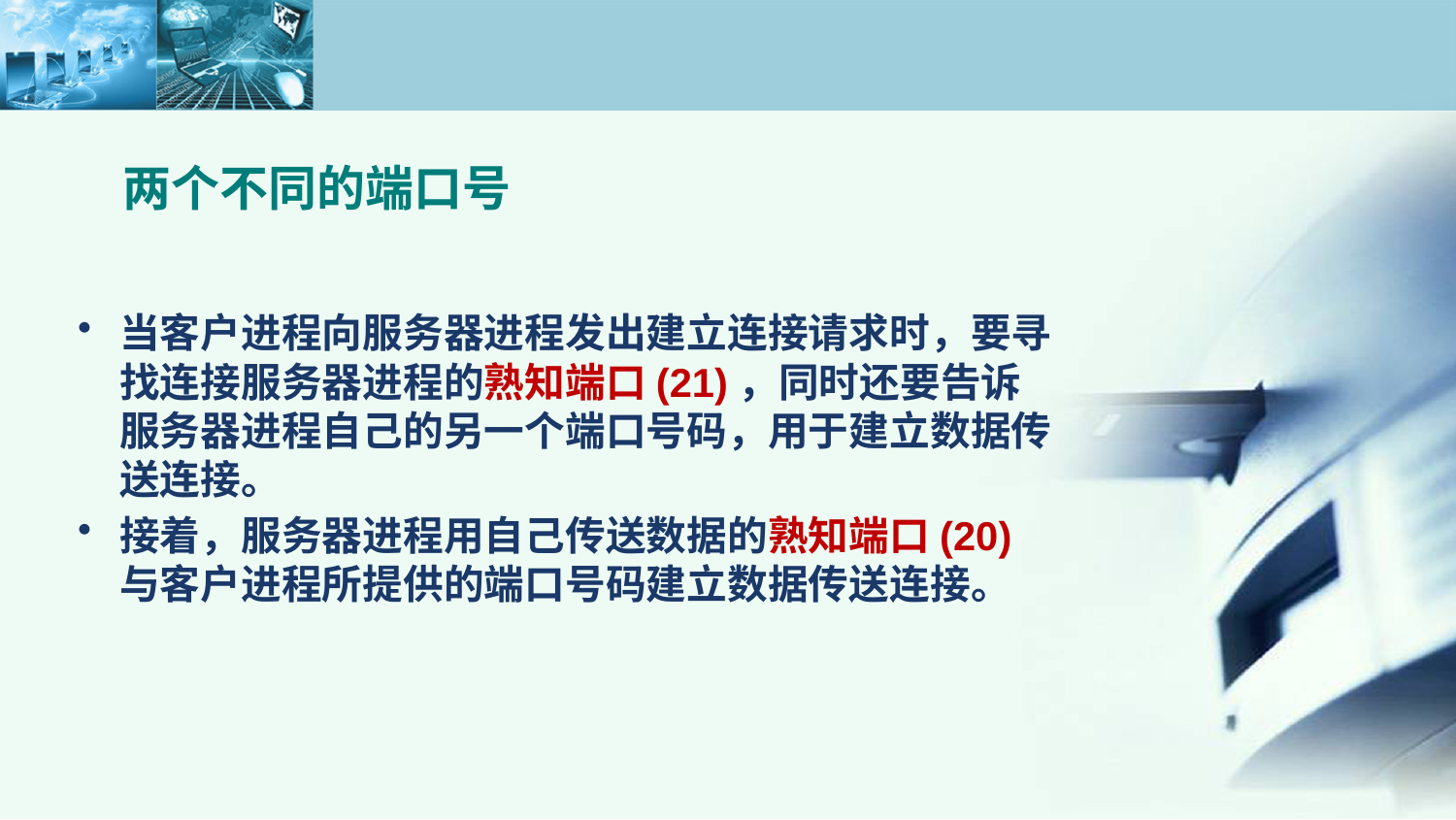

# 两个不同的端口号
当客户进程向服务器进程发出建立连接请求时，要寻找连接服务器进程的熟知端口(21)，同时还要告诉服务器进程自己的另一个端口号码，用于建立数据传送连接。
接着，服务器进程用自己传送数据的熟知端口(20)与客户进程所提供的端口号码建立数据传送连接。